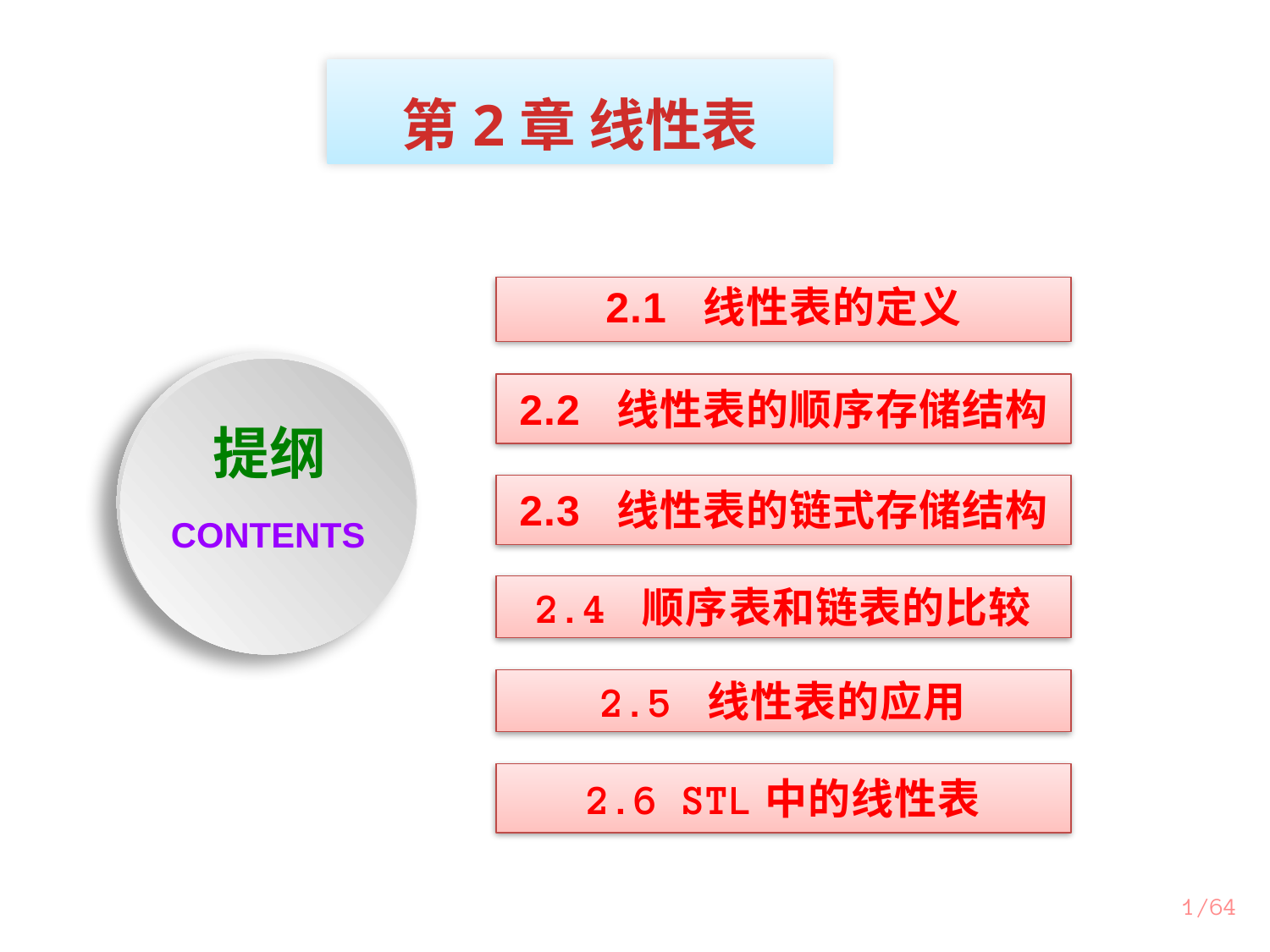

第2章 线性表
2.1  线性表的定义

2.2  线性表的顺序存储结构
提纲
2.3  线性表的链式存储结构
CONTENTS
2.4 顺序表和链表的比较
2.5 线性表的应用
2.6 STL中的线性表
1/64